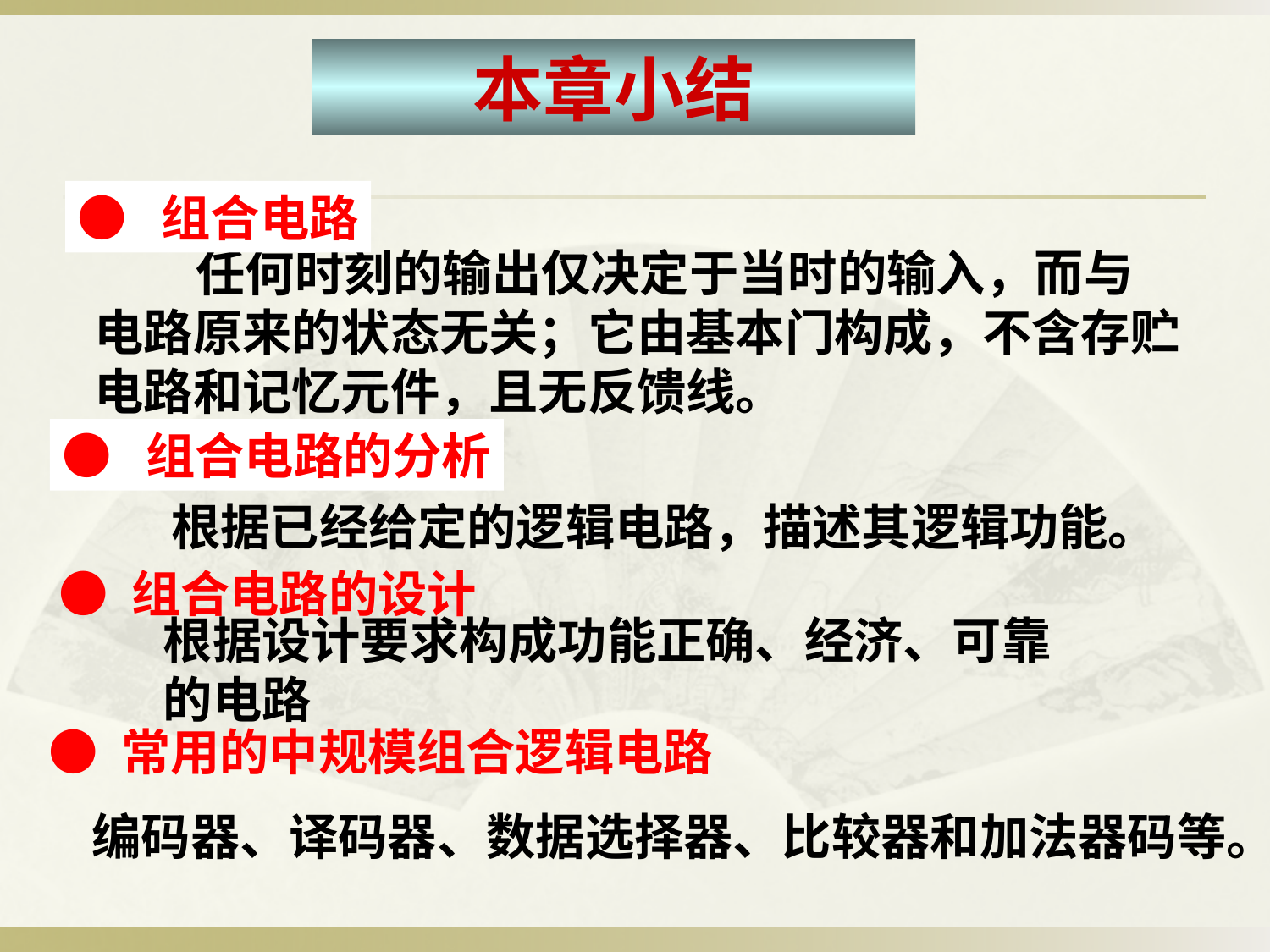

本章小结
●  组合电路
        任何时刻的输出仅决定于当时的输入，而与电路原来的状态无关；它由基本门构成，不含存贮电路和记忆元件，且无反馈线。
●  组合电路的分析
根据已经给定的逻辑电路，描述其逻辑功能。
● 组合电路的设计
根据设计要求构成功能正确、经济、可靠的电路
● 常用的中规模组合逻辑电路
编码器、译码器、数据选择器、比较器和加法器码等。